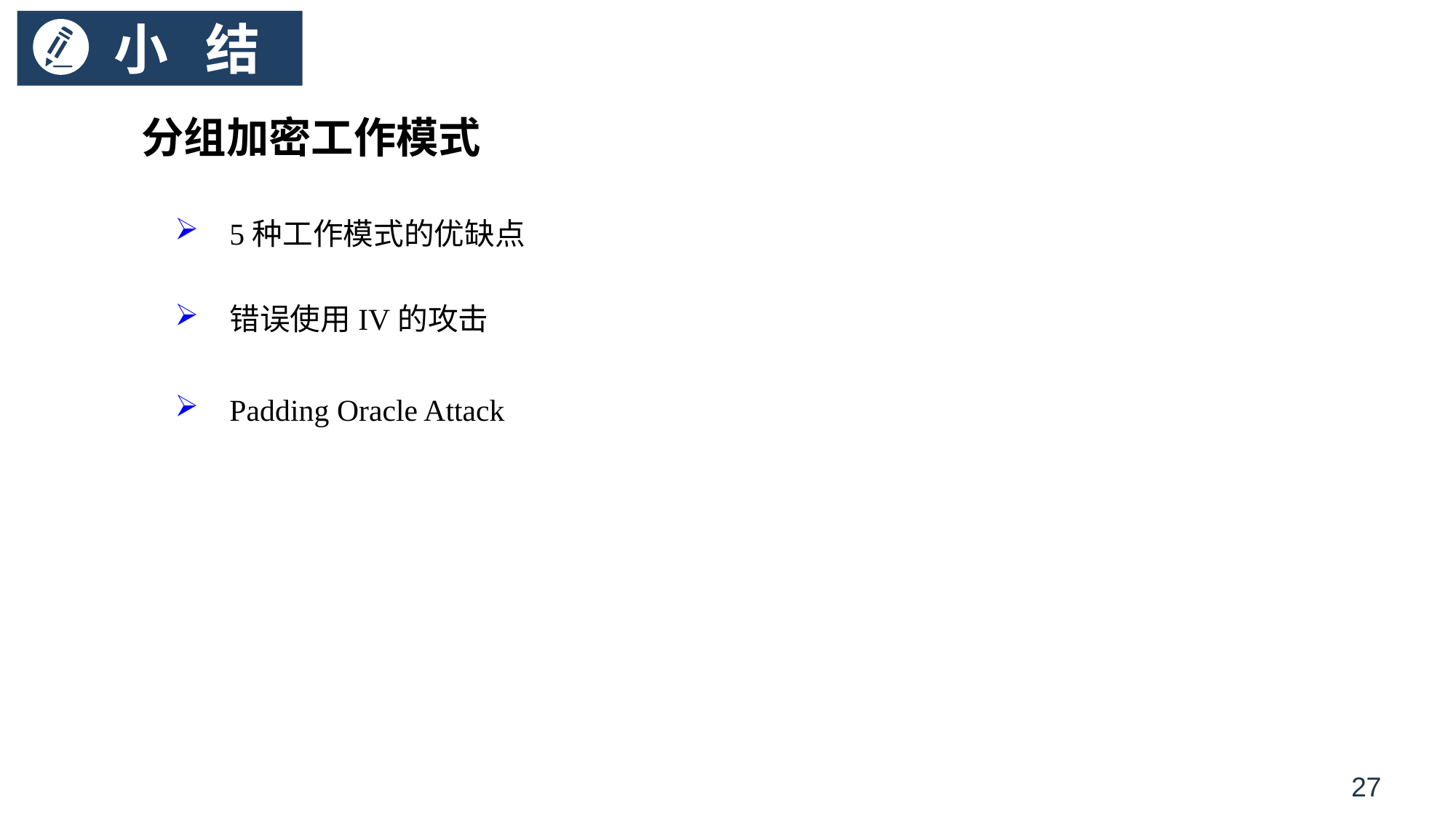

# 小   结

分组加密工作模式
5种工作模式的优缺点
错误使用IV的攻击
Padding Oracle Attack